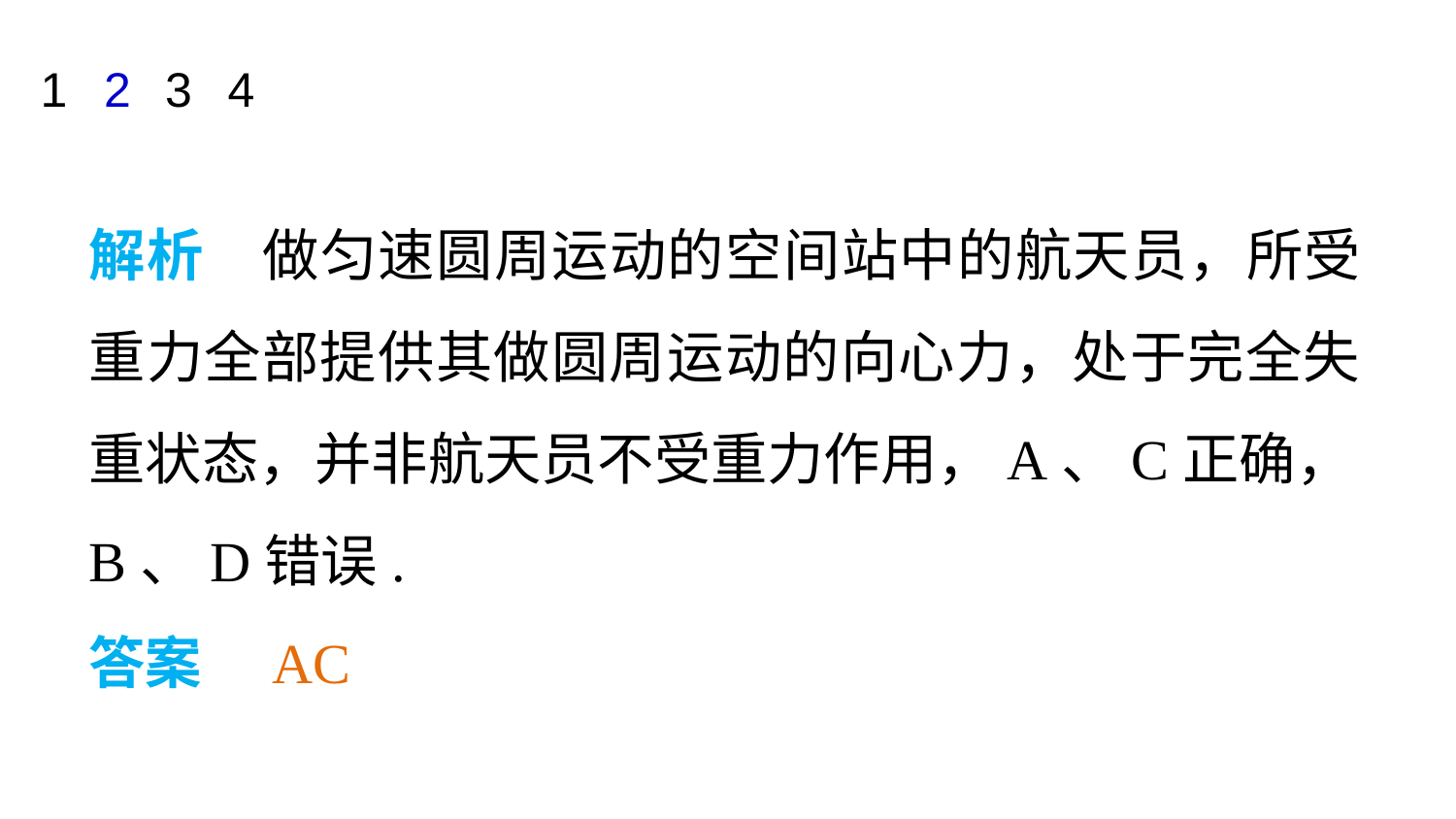

1
2
3
4
解析　做匀速圆周运动的空间站中的航天员，所受重力全部提供其做圆周运动的向心力，处于完全失重状态，并非航天员不受重力作用，A、C正确，B、D错误.
答案　AC